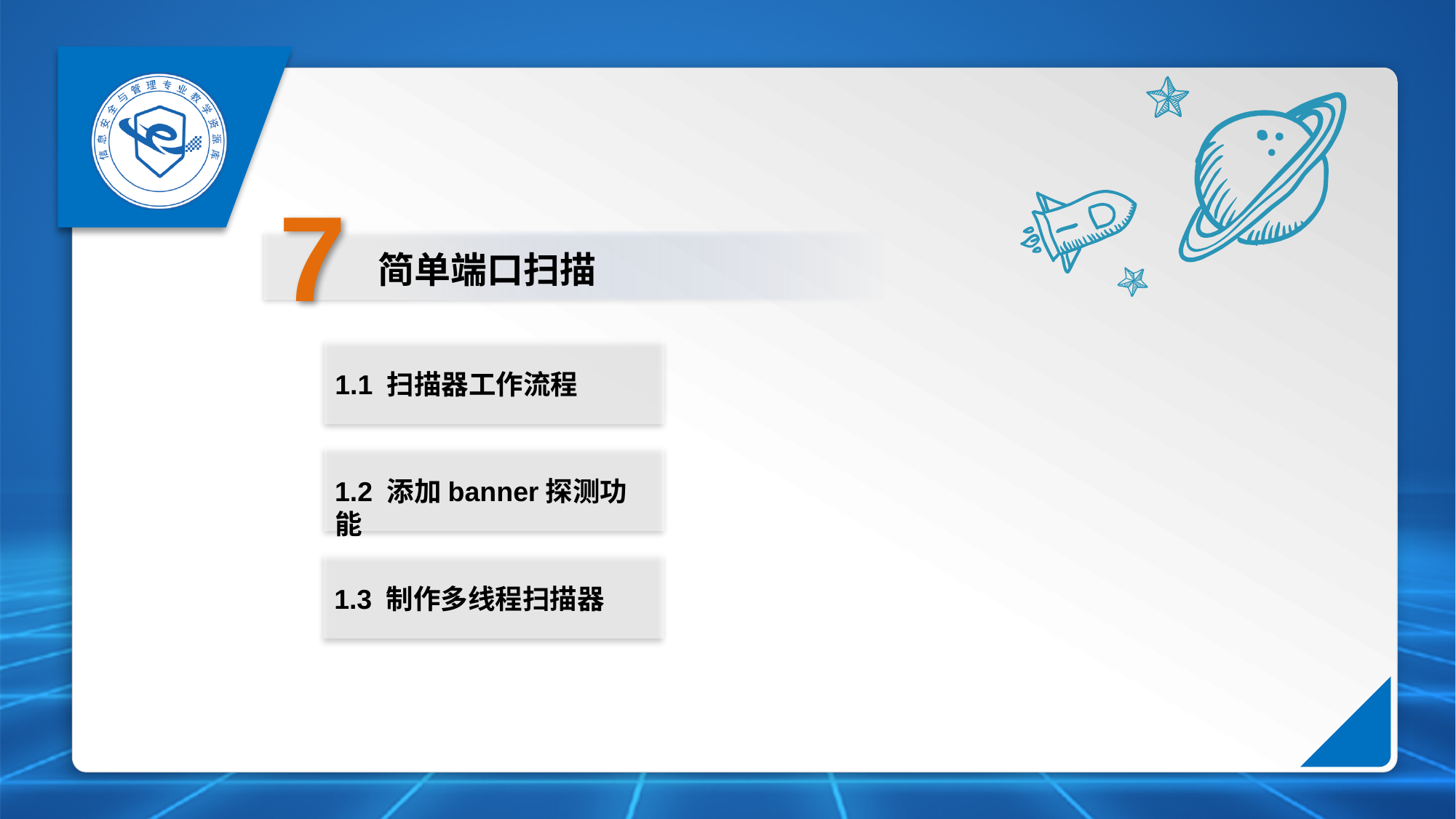

7

简单端口扫描

1.1 扫描器工作流程

1.2 添加banner探测功能

1.3 制作多线程扫描器